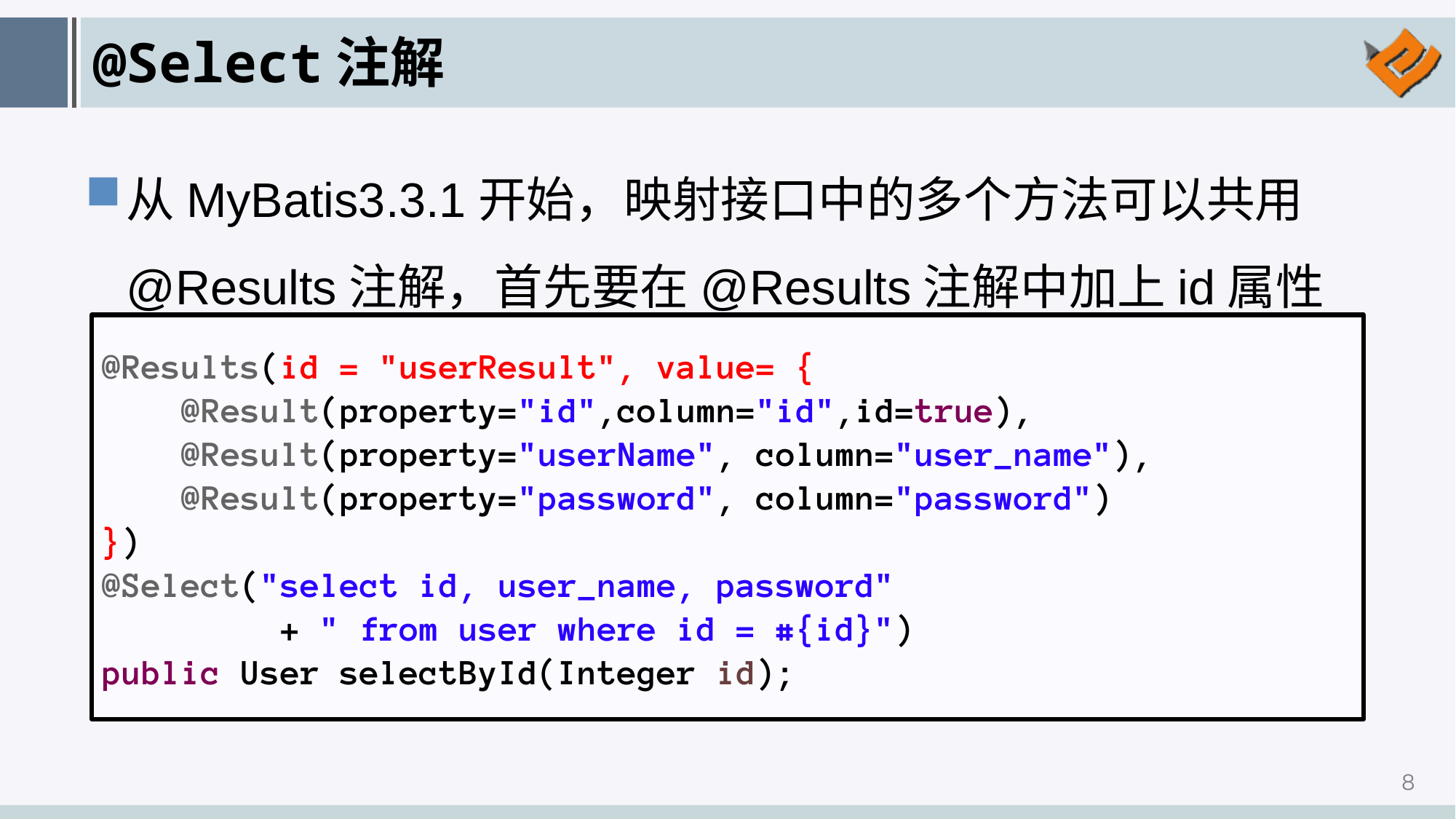

# @Select注解
从MyBatis3.3.1开始，映射接口中的多个方法可以共用@Results注解，首先要在@Results注解中加上id属性
@Results(id = "userResult", value= {
    @Result(property="id",column="id",id=true),
    @Result(property="userName", column="user_name"),
    @Result(property="password", column="password")
})
@Select("select id, user_name, password"
         + " from user where id = #{id}")
public User selectById(Integer id);